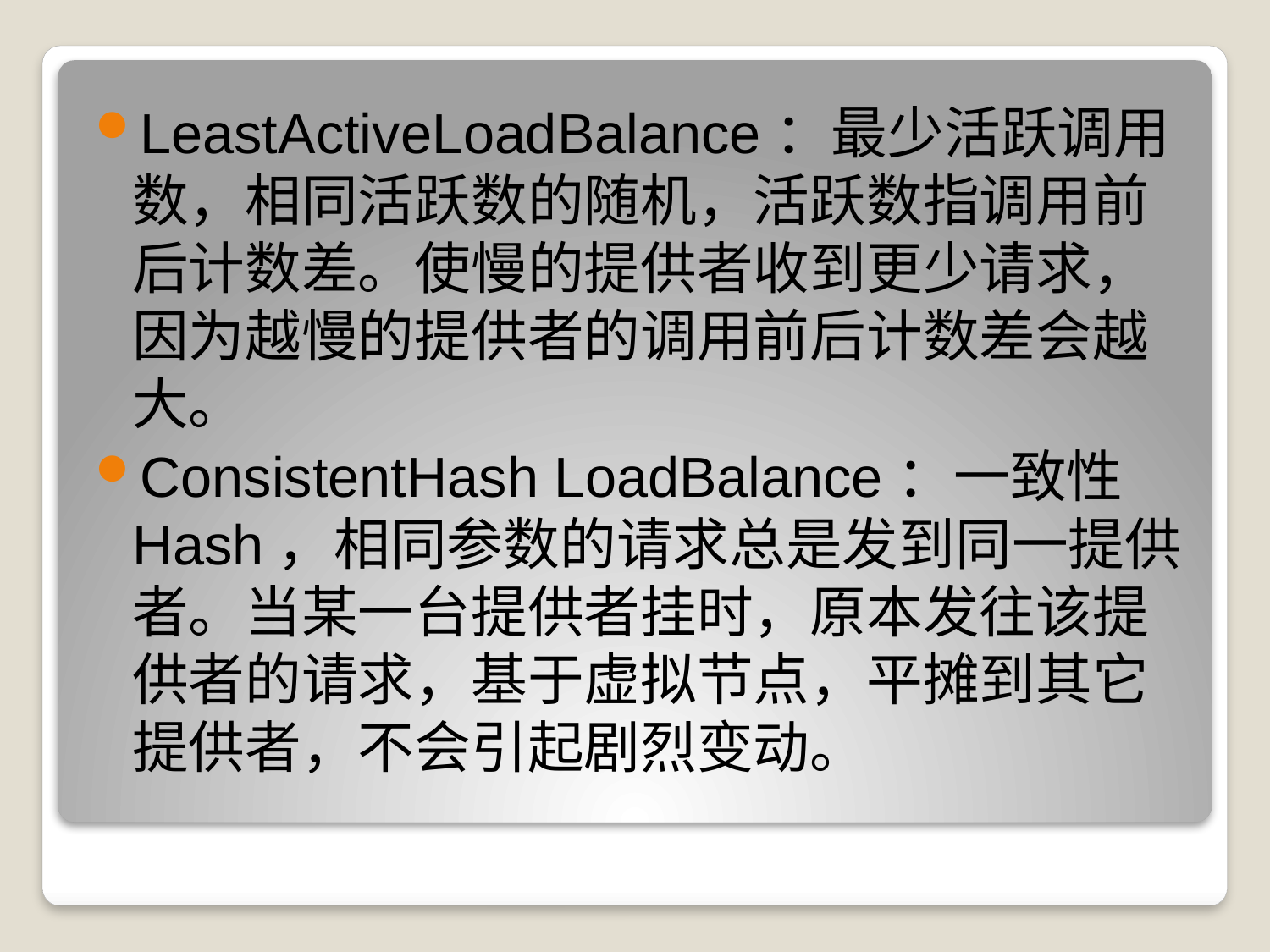

LeastActiveLoadBalance：最少活跃调用数，相同活跃数的随机，活跃数指调用前后计数差。使慢的提供者收到更少请求，因为越慢的提供者的调用前后计数差会越大。
ConsistentHash LoadBalance：一致性Hash，相同参数的请求总是发到同一提供者。当某一台提供者挂时，原本发往该提供者的请求，基于虚拟节点，平摊到其它提供者，不会引起剧烈变动。